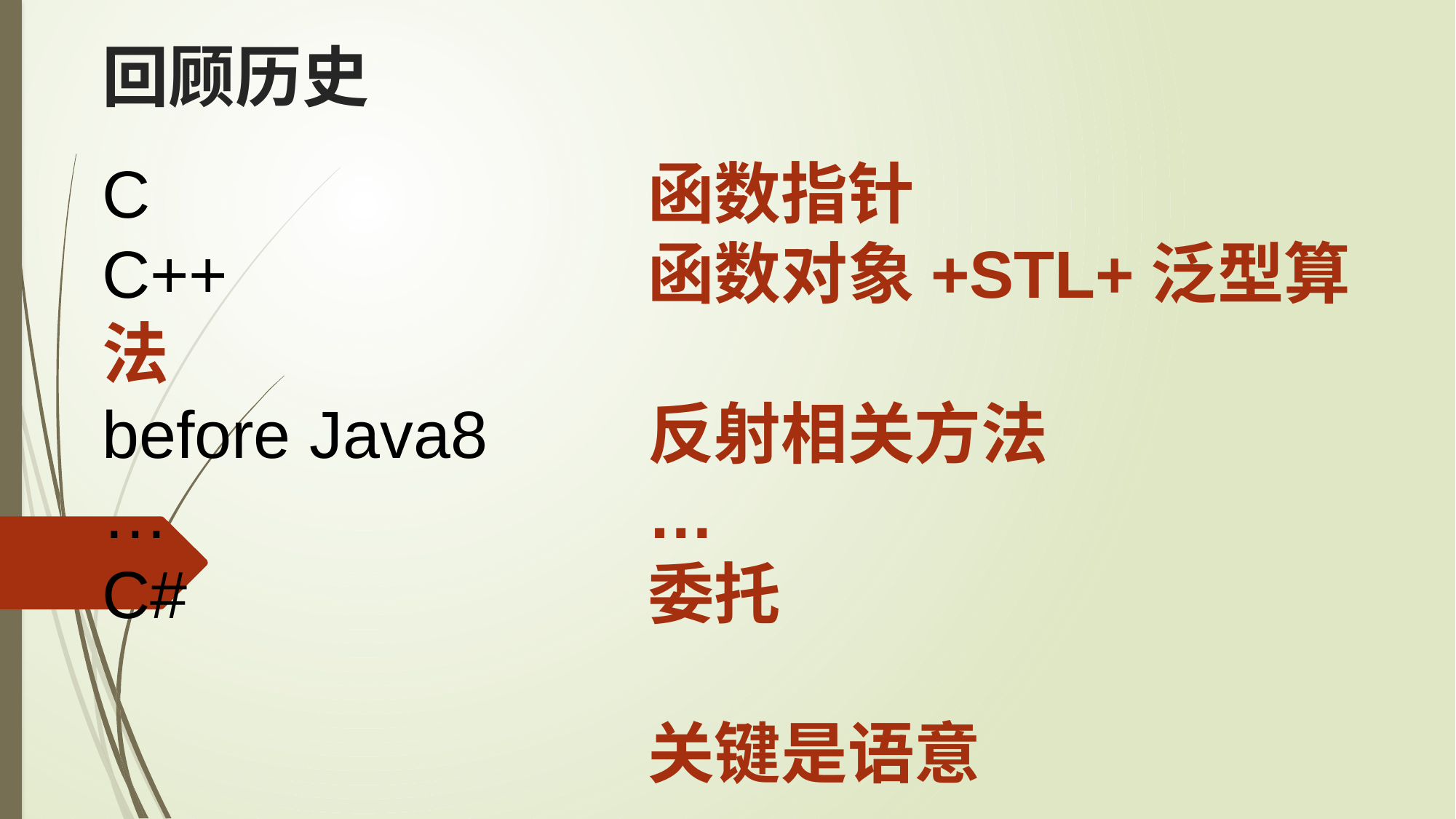

回顾历史

C					函数指针
C++				函数对象+STL+泛型算法
before Java8		反射相关方法
…					…
C#					委托

					关键是语意